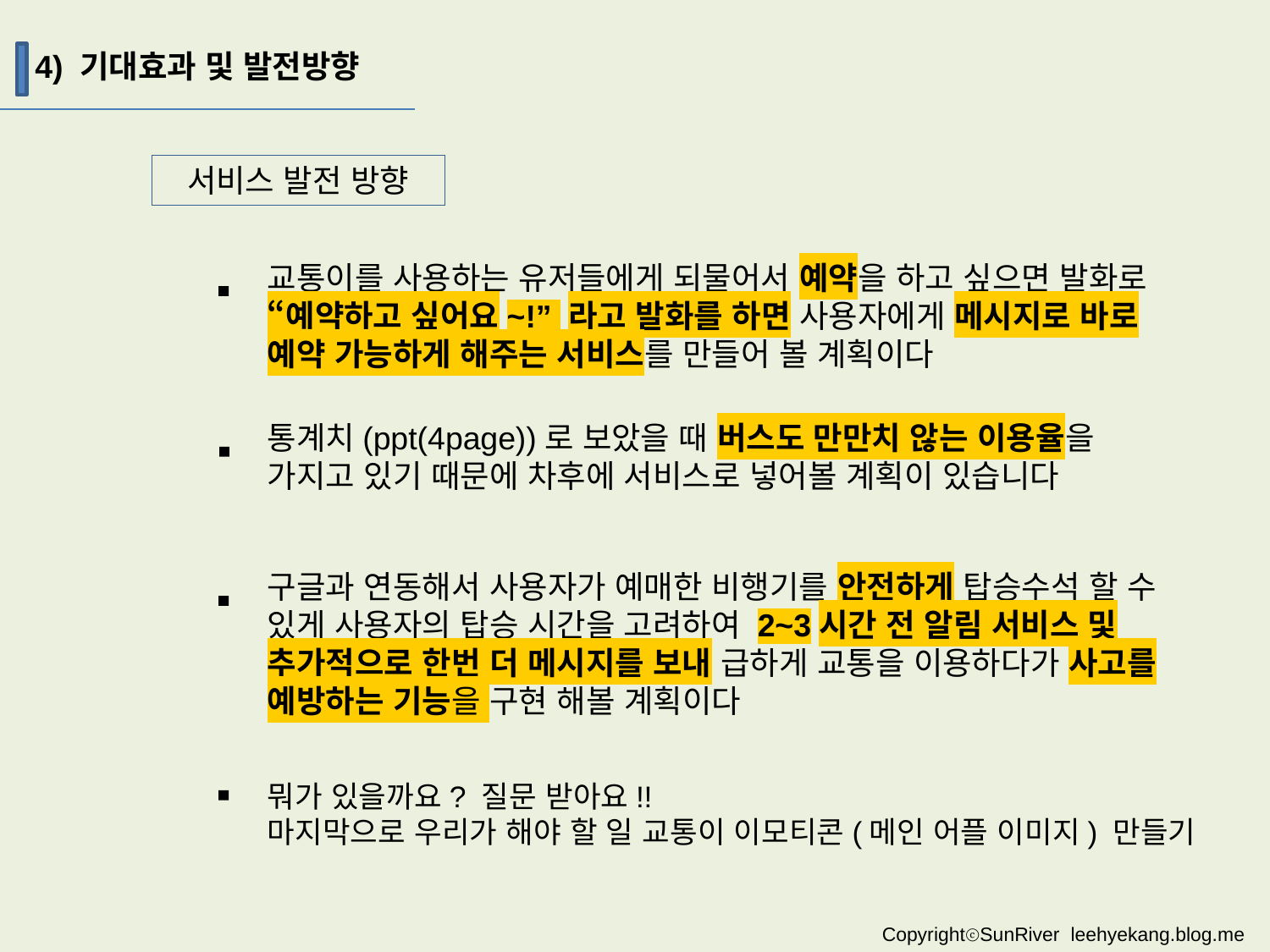

4) 기대효과 및 발전방향

서비스 발전 방향
교통이를 사용하는 유저들에게 되물어서 예약을 하고 싶으면 발화로 “예약하고 싶어요~!” 라고 발화를 하면 사용자에게 메시지로 바로 예약 가능하게 해주는 서비스를 만들어 볼 계획이다

통계치(ppt(4page))로 보았을 때 버스도 만만치 않는 이용율을 가지고 있기 때문에 차후에 서비스로 넣어볼 계획이 있습니다

구글과 연동해서 사용자가 예매한 비행기를 안전하게 탑승수석 할 수 있게 사용자의 탑승 시간을 고려하여 2~3시간 전 알림 서비스 및 추가적으로 한번 더 메시지를 보내 급하게 교통을 이용하다가 사고를 예방하는 기능을 구현 해볼 계획이다

뭐가 있을까요? 질문 받아요!!
마지막으로 우리가 해야 할 일 교통이 이모티콘(메인 어플 이미지) 만들기